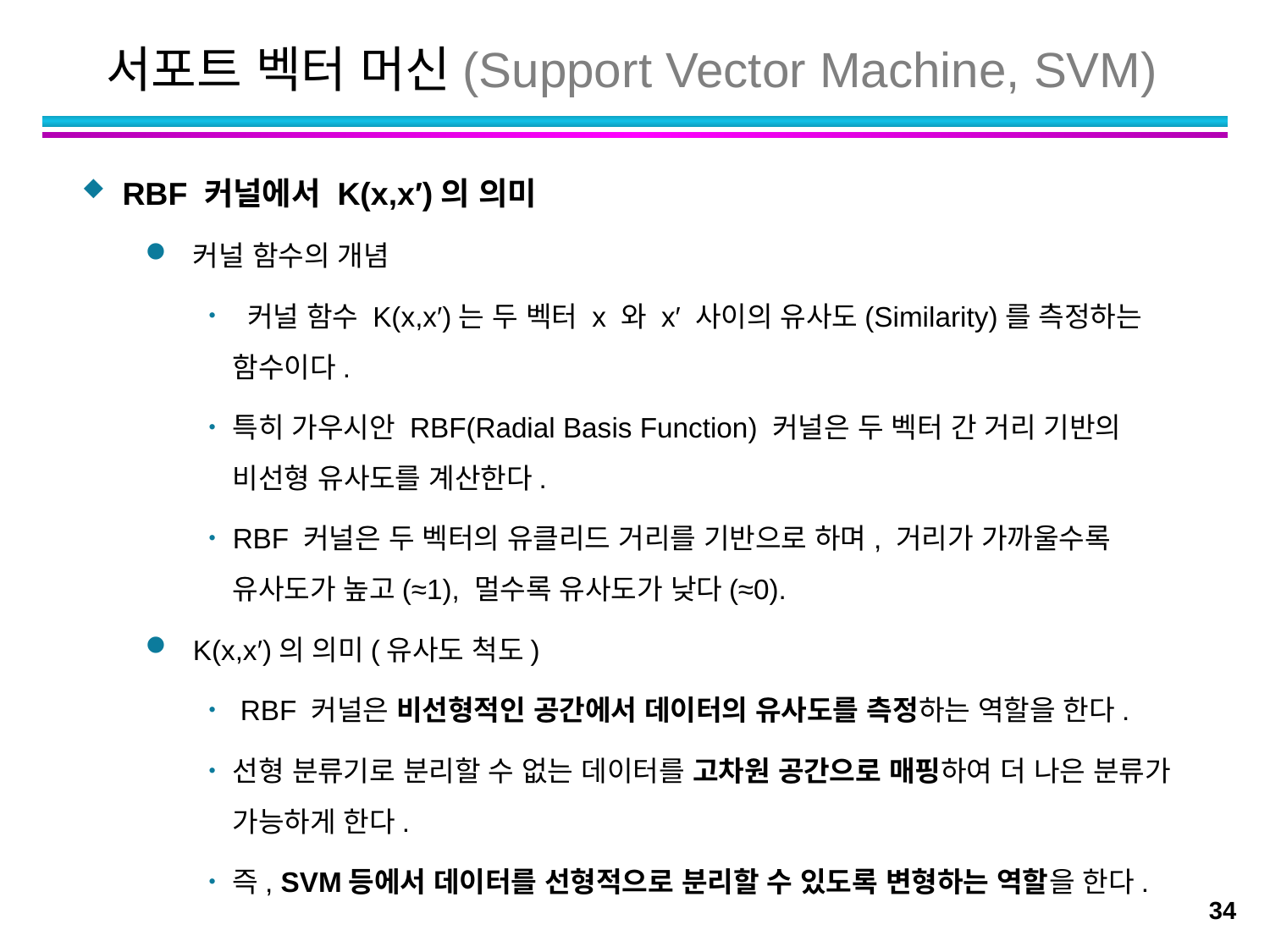

서포트 벡터 머신(Support Vector Machine, SVM)
RBF 커널에서 K(x,x′)의 의미
커널 함수의 개념
 커널 함수 K(x,x′)는 두 벡터 x 와 x′ 사이의 유사도(Similarity)를 측정하는 함수이다.
특히 가우시안 RBF(Radial Basis Function) 커널은 두 벡터 간 거리 기반의 비선형 유사도를 계산한다.
RBF 커널은 두 벡터의 유클리드 거리를 기반으로 하며, 거리가 가까울수록 유사도가 높고(≈1), 멀수록 유사도가 낮다(≈0).
K(x,x′)의 의미(유사도 척도)
 RBF 커널은 비선형적인 공간에서 데이터의 유사도를 측정하는 역할을 한다.
선형 분류기로 분리할 수 없는 데이터를 고차원 공간으로 매핑하여 더 나은 분류가 가능하게 한다.
즉, SVM등에서 데이터를 선형적으로 분리할 수 있도록 변형하는 역할을 한다.